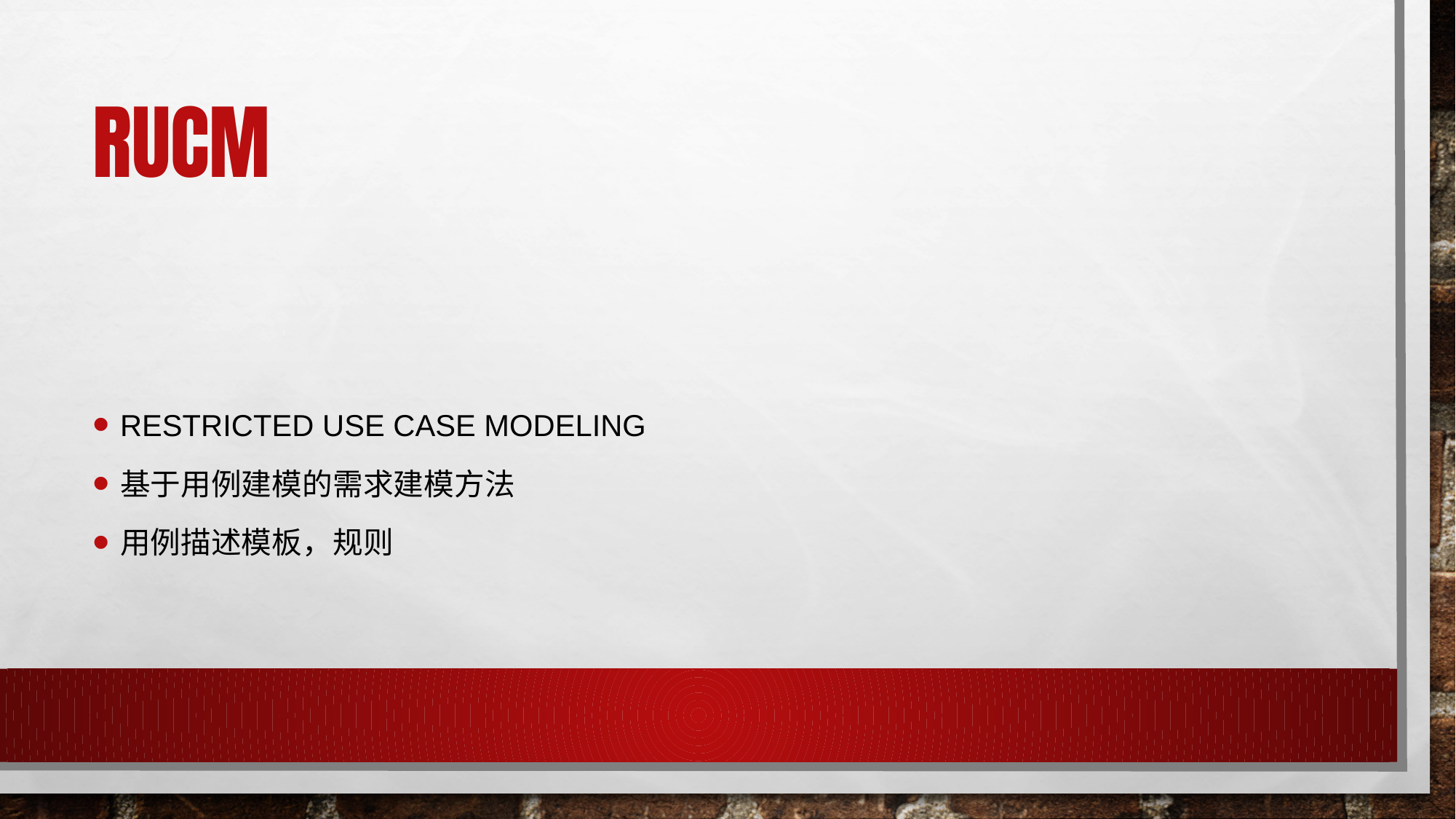

# RUCM

Restricted use case modeling
基于用例建模的需求建模方法
用例描述模板，规则